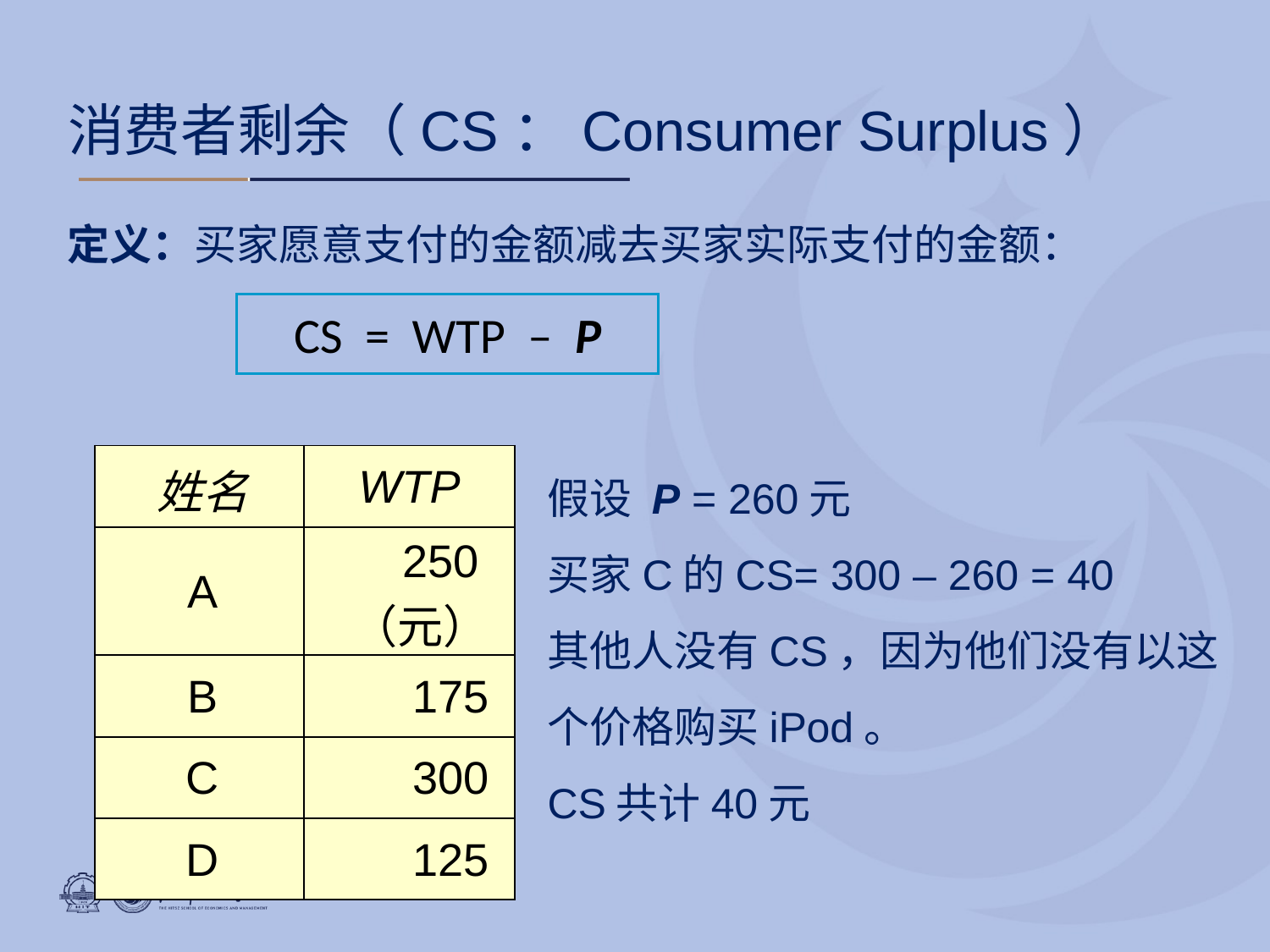

# 消费者剩余（CS：Consumer Surplus）
定义：买家愿意支付的金额减去买家实际支付的金额：

CS  =  WTP  –  P
假设 P = 260元
买家C的CS= 300 – 260 = 40
其他人没有CS，因为他们没有以这个价格购买iPod。
CS共计40元
| 姓名 | WTP |
| --- | --- |
| A | 250（元） |
| B | 175 |
| C | 300 |
| D | 125 |